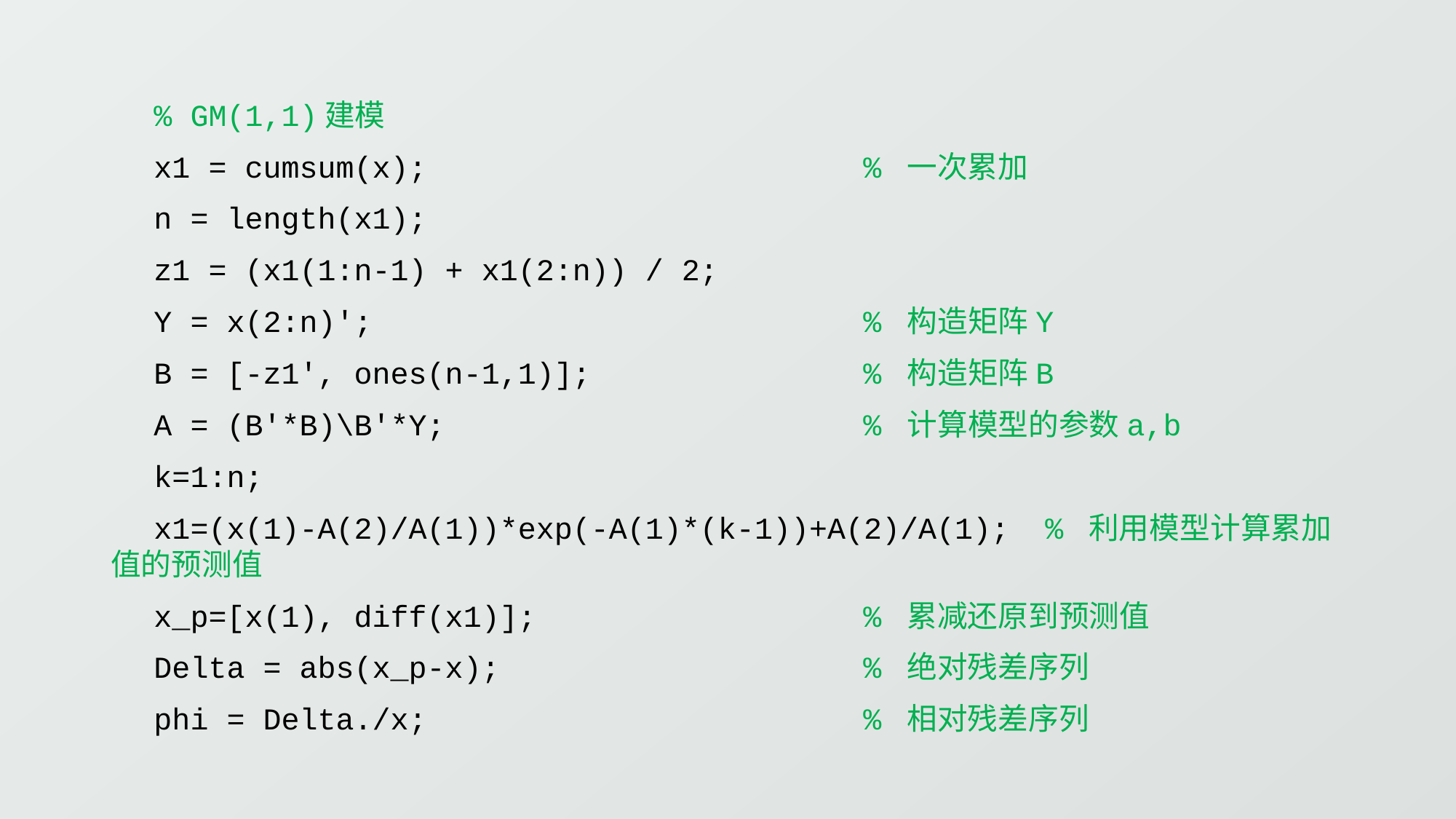

% GM(1,1)建模
x1 = cumsum(x);                        % 一次累加
n = length(x1);
z1 = (x1(1:n-1) + x1(2:n)) / 2;
Y = x(2:n)';                           % 构造矩阵Y
B = [-z1', ones(n-1,1)];               % 构造矩阵B
A = (B'*B)\B'*Y;                       % 计算模型的参数a,b
k=1:n;
x1=(x(1)-A(2)/A(1))*exp(-A(1)*(k-1))+A(2)/A(1);  % 利用模型计算累加值的预测值
x_p=[x(1), diff(x1)];                  % 累减还原到预测值
Delta = abs(x_p-x);                    % 绝对残差序列
phi = Delta./x;                        % 相对残差序列